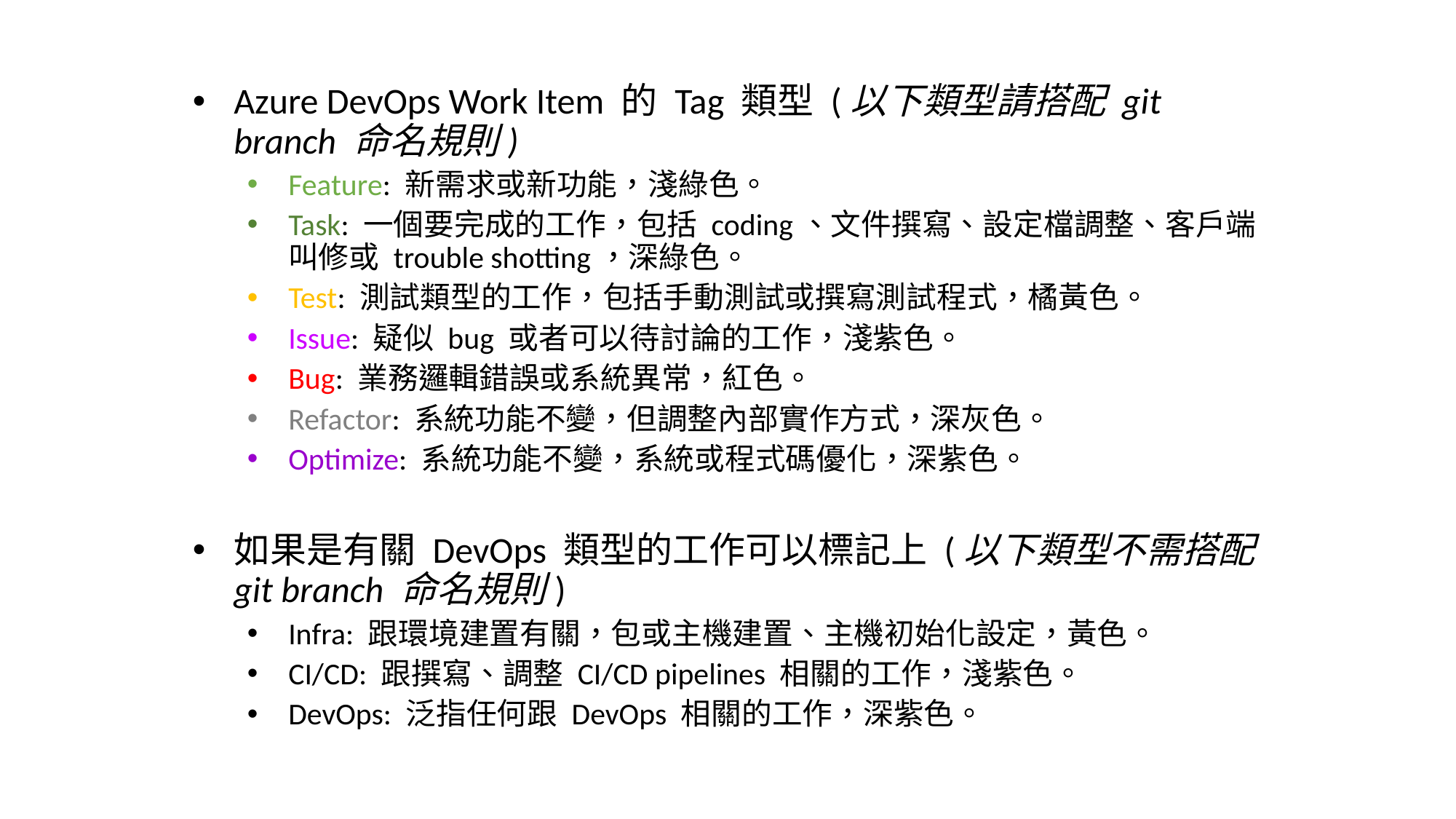

Azure DevOps Work Item 的 Tag 類型 (以下類型請搭配 git branch 命名規則)
Feature: 新需求或新功能，淺綠色。
Task: 一個要完成的工作，包括 coding、文件撰寫、設定檔調整、客戶端叫修或 trouble shotting，深綠色。
Test: 測試類型的工作，包括手動測試或撰寫測試程式，橘黃色。
Issue: 疑似 bug 或者可以待討論的工作，淺紫色。
Bug: 業務邏輯錯誤或系統異常，紅色。
Refactor: 系統功能不變，但調整內部實作方式，深灰色。
Optimize: 系統功能不變，系統或程式碼優化，深紫色。

如果是有關 DevOps 類型的工作可以標記上 (以下類型不需搭配 git branch 命名規則)
Infra: 跟環境建置有關，包或主機建置、主機初始化設定，黃色。
CI/CD: 跟撰寫、調整 CI/CD pipelines 相關的工作，淺紫色。
DevOps: 泛指任何跟 DevOps 相關的工作，深紫色。